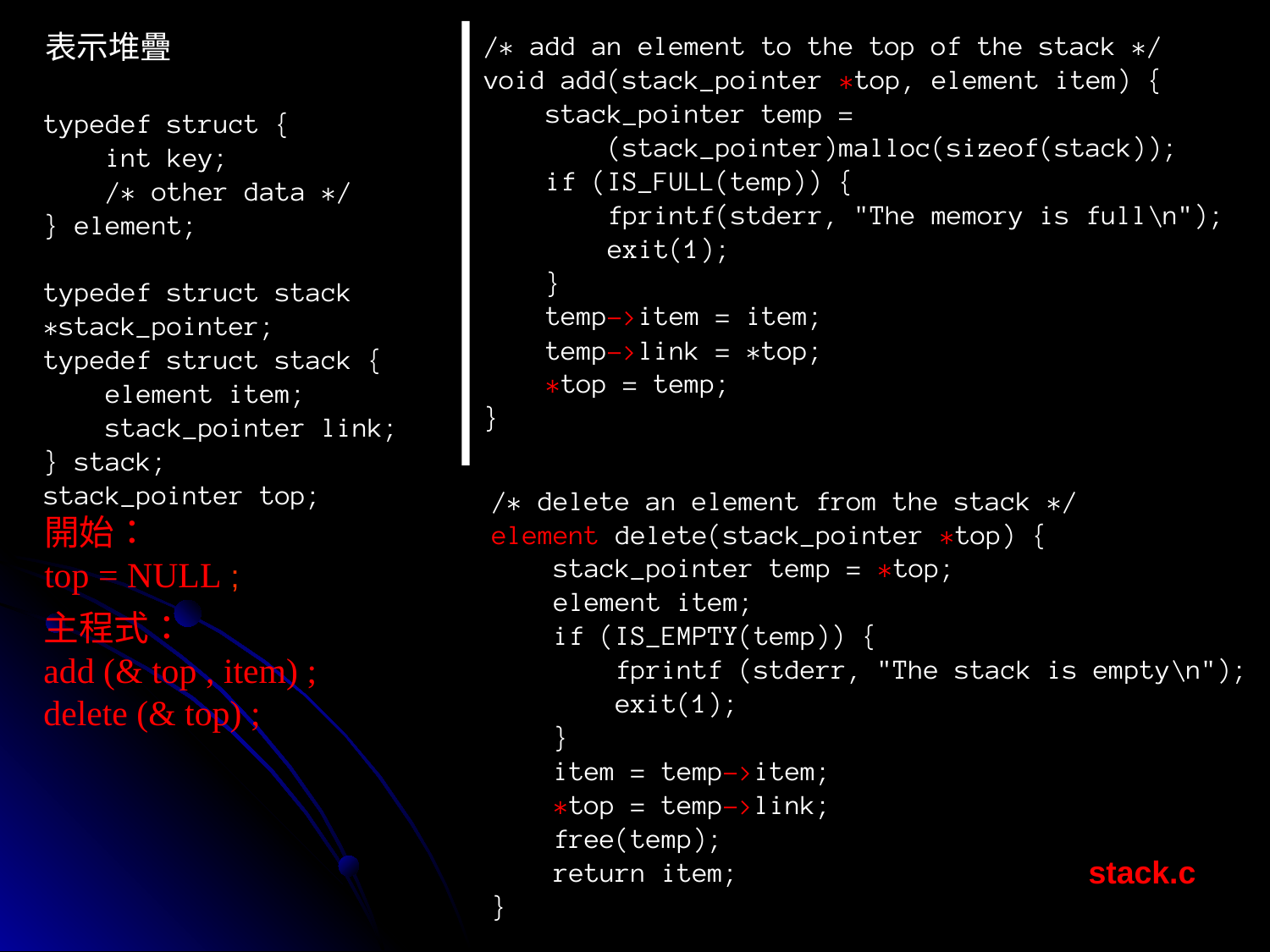

表示堆疊

/* add an element to the top of the stack */
void add(stack_pointer *top, element item) {
    stack_pointer temp =
        (stack_pointer)malloc(sizeof(stack));
    if (IS_FULL(temp)) {
        fprintf(stderr, "The memory is full\n");
        exit(1);
    }
    temp->item = item;
    temp->link = *top;
    *top = temp;
}
typedef struct {
    int key;
    /* other data */
} element;

typedef struct stack *stack_pointer;
typedef struct stack {
    element item;
    stack_pointer link;
} stack;
stack_pointer top;
開始：
top = NULL ;
/* delete an element from the stack */
element delete(stack_pointer *top) {
    stack_pointer temp = *top;
    element item;
    if (IS_EMPTY(temp)) {
        fprintf (stderr, "The stack is empty\n");
        exit(1);
    }
    item = temp->item;
    *top = temp->link;
    free(temp);
    return item;
}
主程式：
add (& top , item) ;
delete (& top) ;
stack.c